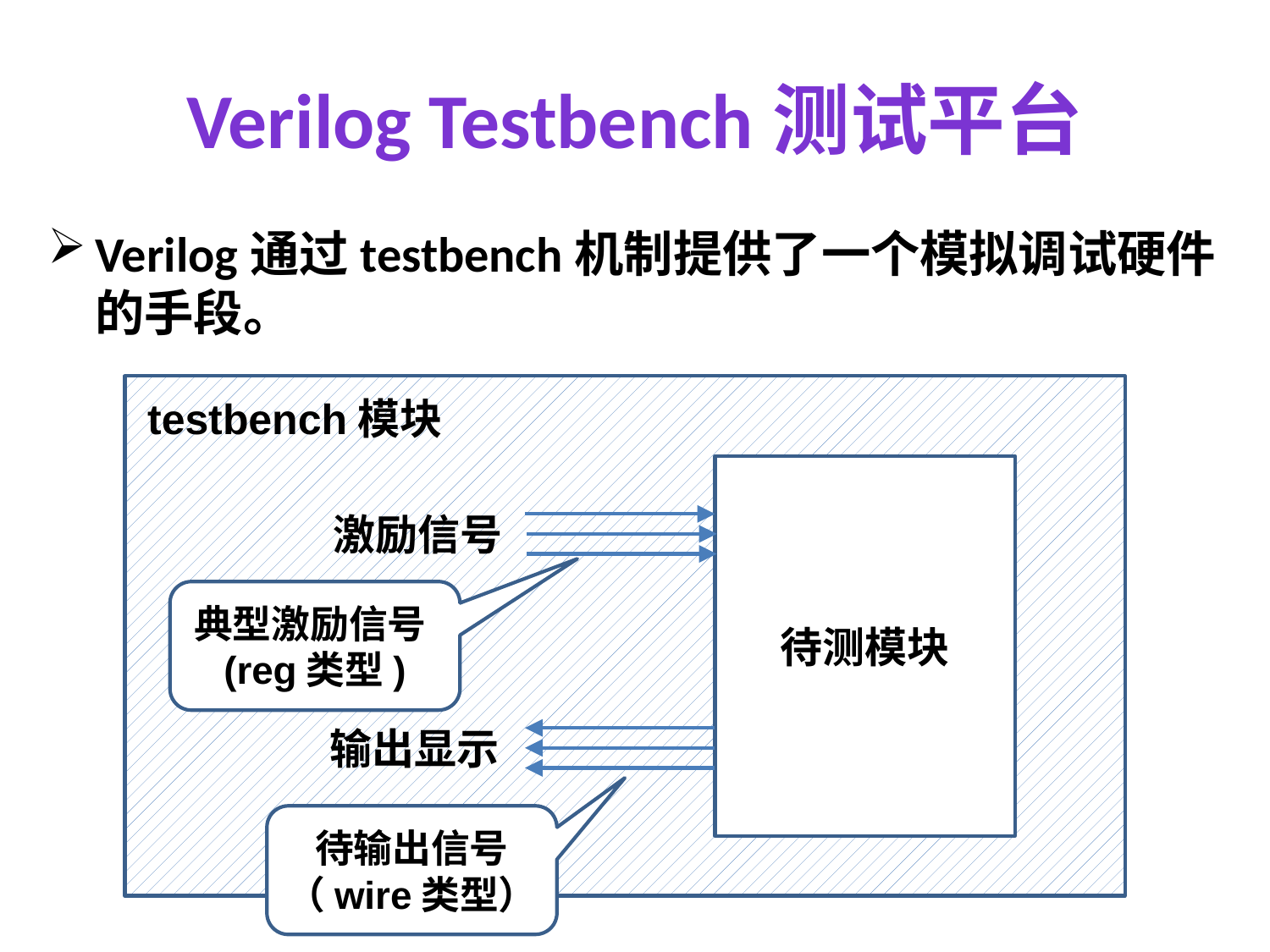

# Verilog Testbench测试平台
Verilog通过testbench机制提供了一个模拟调试硬件的手段。

testbench模块
待测模块
激励信号
典型激励信号(reg类型)
输出显示
待输出信号
（wire类型）